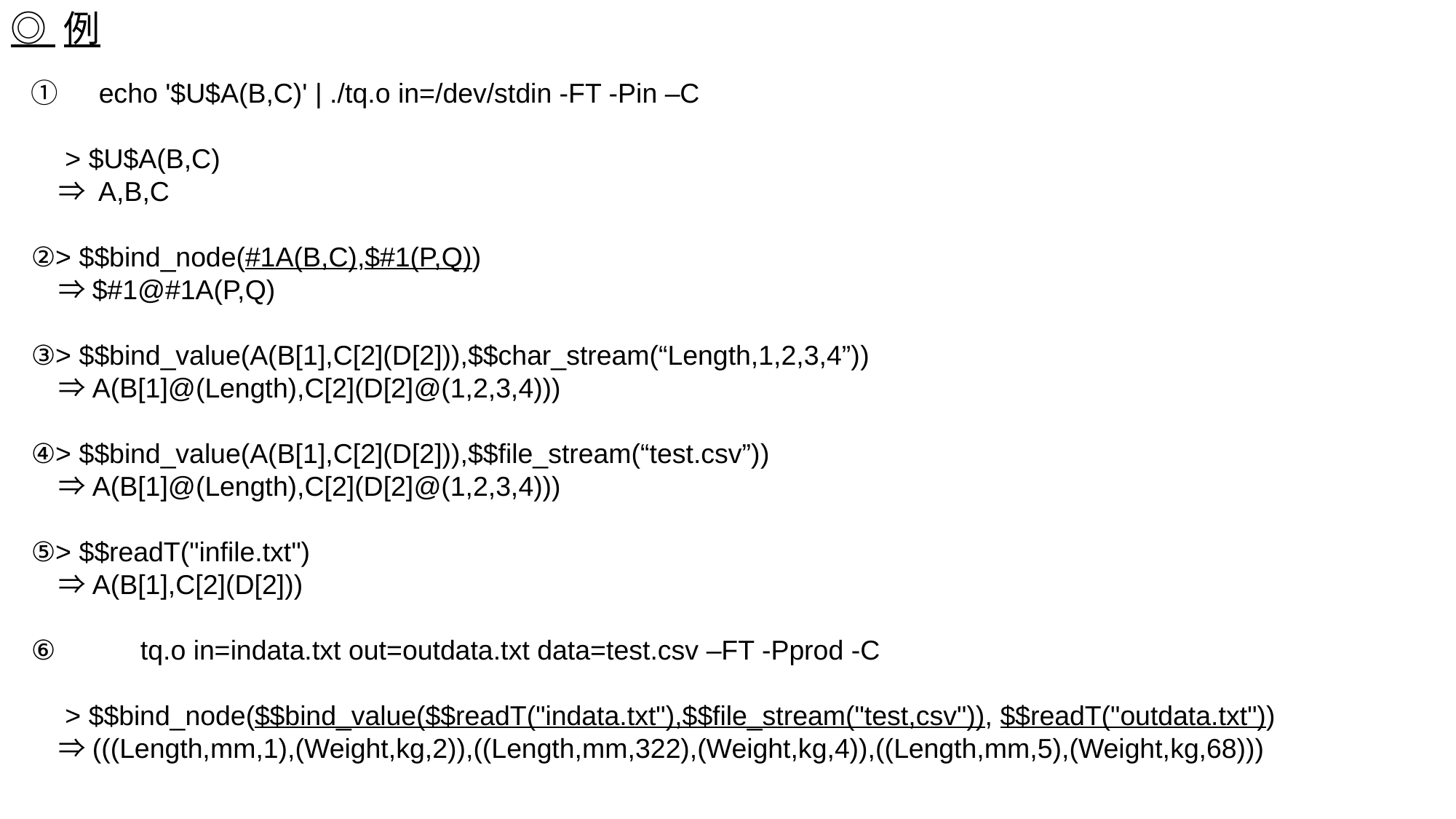

◎ 例
①　echo '$U$A(B,C)' | ./tq.o in=/dev/stdin -FT -Pin –C

　> $U$A(B,C)
　⇒ A,B,C

②> $$bind_node(#1A(B,C),$#1(P,Q))
　⇒$#1@#1A(P,Q)

③> $$bind_value(A(B[1],C[2](D[2])),$$char_stream(“Length,1,2,3,4”))
　⇒A(B[1]@(Length),C[2](D[2]@(1,2,3,4)))

④> $$bind_value(A(B[1],C[2](D[2])),$$file_stream(“test.csv”))
　⇒A(B[1]@(Length),C[2](D[2]@(1,2,3,4)))

⑤> $$readT("infile.txt")
　⇒A(B[1],C[2](D[2]))

⑥	tq.o in=indata.txt out=outdata.txt data=test.csv –FT -Pprod -C

　> $$bind_node($$bind_value($$readT("indata.txt"),$$file_stream("test,csv")), $$readT("outdata.txt"))
　⇒(((Length,mm,1),(Weight,kg,2)),((Length,mm,322),(Weight,kg,4)),((Length,mm,5),(Weight,kg,68)))